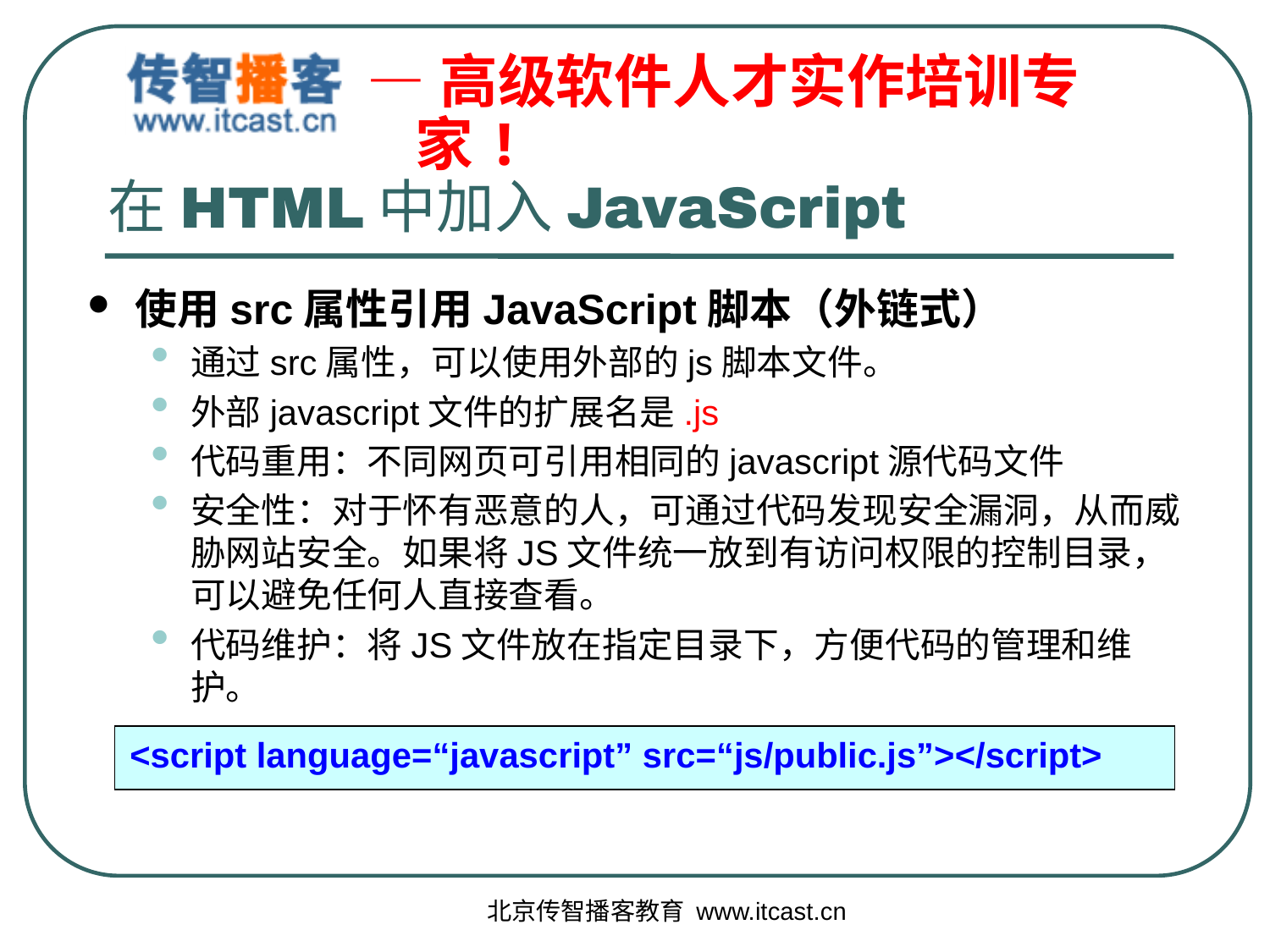

# 在HTML中加入JavaScript
使用src属性引用JavaScript脚本（外链式）
通过src属性，可以使用外部的js脚本文件。
外部javascript文件的扩展名是.js
代码重用：不同网页可引用相同的javascript源代码文件
安全性：对于怀有恶意的人，可通过代码发现安全漏洞，从而威胁网站安全。如果将JS文件统一放到有访问权限的控制目录，可以避免任何人直接查看。
代码维护：将JS文件放在指定目录下，方便代码的管理和维护。
<script language=“javascript” src=“js/public.js”></script>